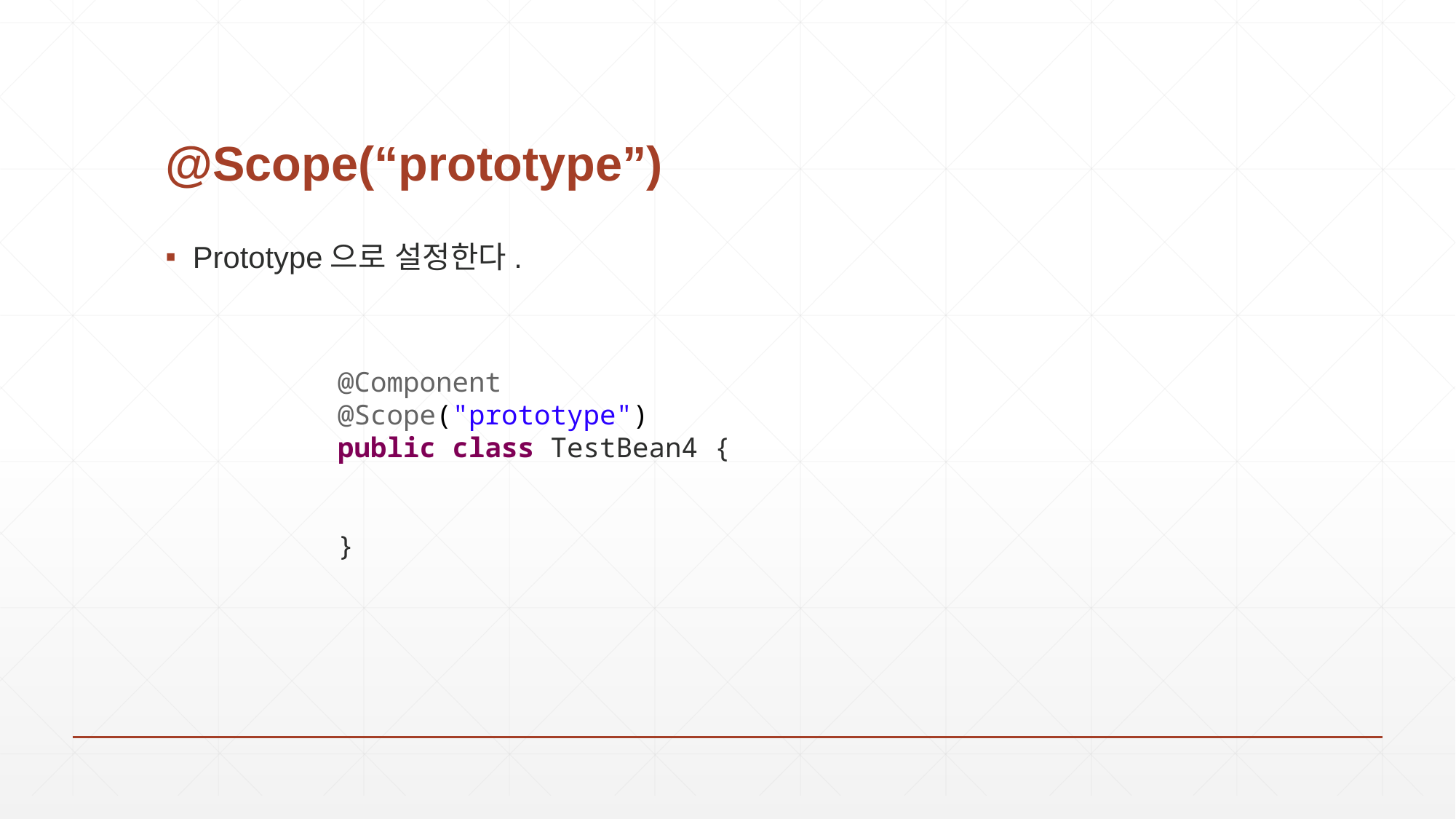

# @Scope(“prototype”)
Prototype으로 설정한다.
@Component
@Scope("prototype")
public class TestBean4 {

}